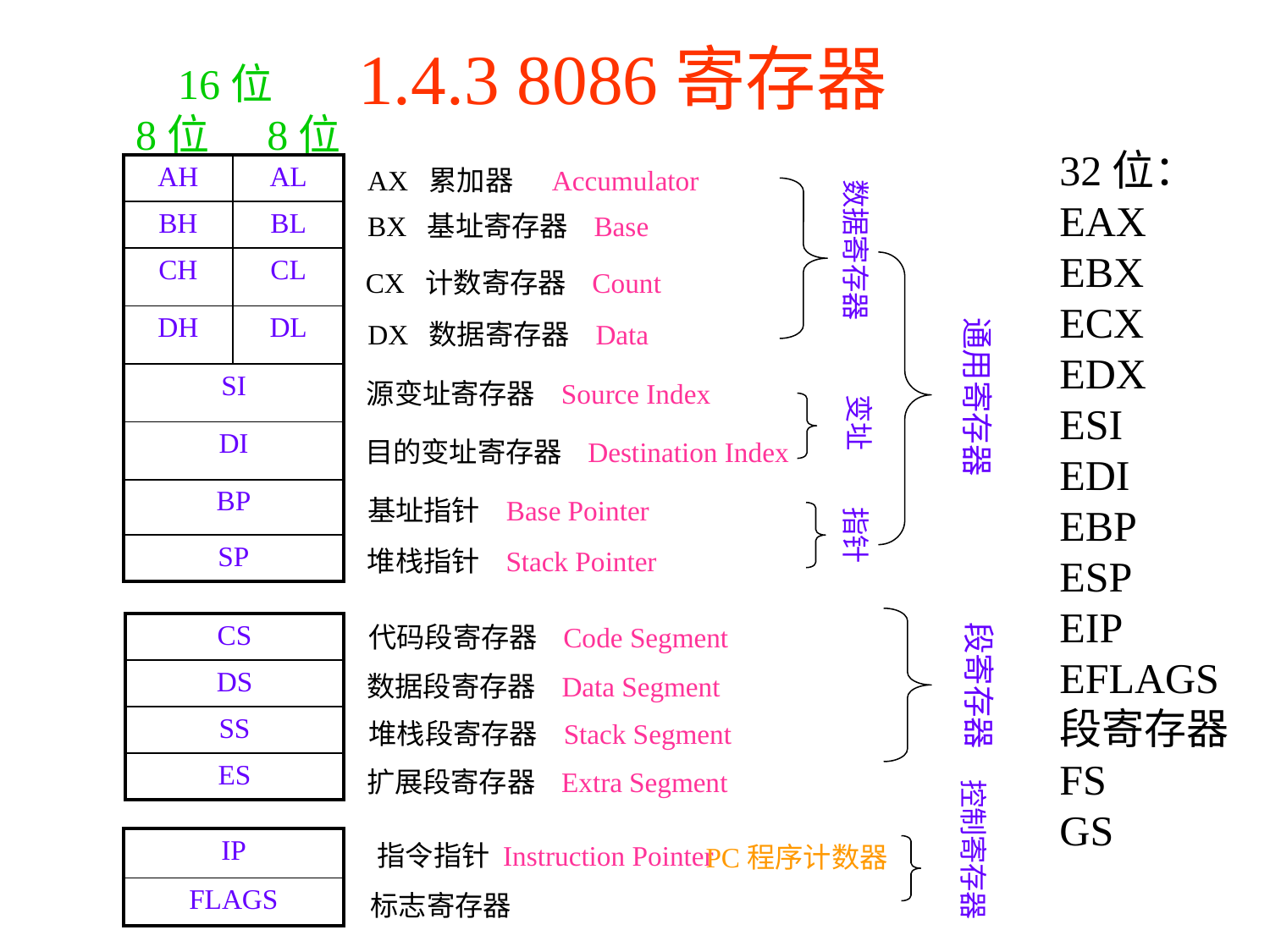

# 1.4.3 8086寄存器
    16位
8位     8位
32位：
EAX
EBX
ECX
EDX
ESI
EDI
EBP
ESP
EIP
EFLAGS
段寄存器
FS
GS
| AH | AL |
| --- | --- |
| BH | BL |
| CH | CL |
| DH | DL |
| SI |  |
| DI |  |
| BP |  |
| SP |  |
AX  累加器     Accumulator
数据寄存器

BX  基址寄存器   Base

CX  计数寄存器   Count
DX  数据寄存器   Data
通用寄存器
源变址寄存器   Source Index
变址

目的变址寄存器   Destination Index
基址指针   Base Pointer
指针

堆栈指针   Stack Pointer

代码段寄存器   Code Segment
| CS |
| --- |
| DS |
| SS |
| ES |
段寄存器
数据段寄存器   Data Segment
堆栈段寄存器   Stack Segment
扩展段寄存器   Extra Segment
控制寄存器
| IP |
| --- |
| FLAGS |
指令指针 Instruction Pointer
PC程序计数器

8
标志寄存器